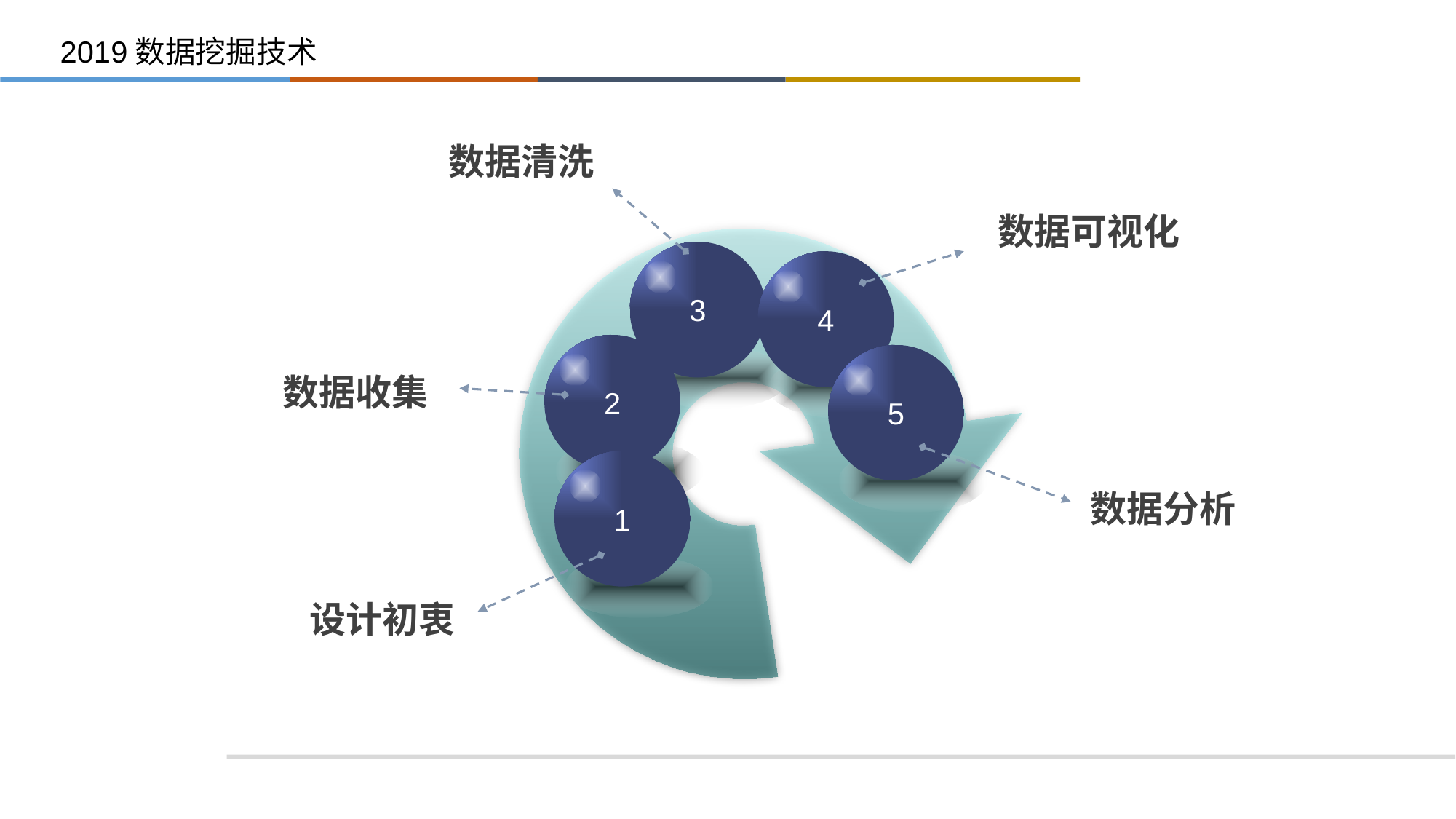

2019数据挖掘技术
数据清洗
数据可视化

3

4

2

5

1

数据收集
数据分析
设计初衷